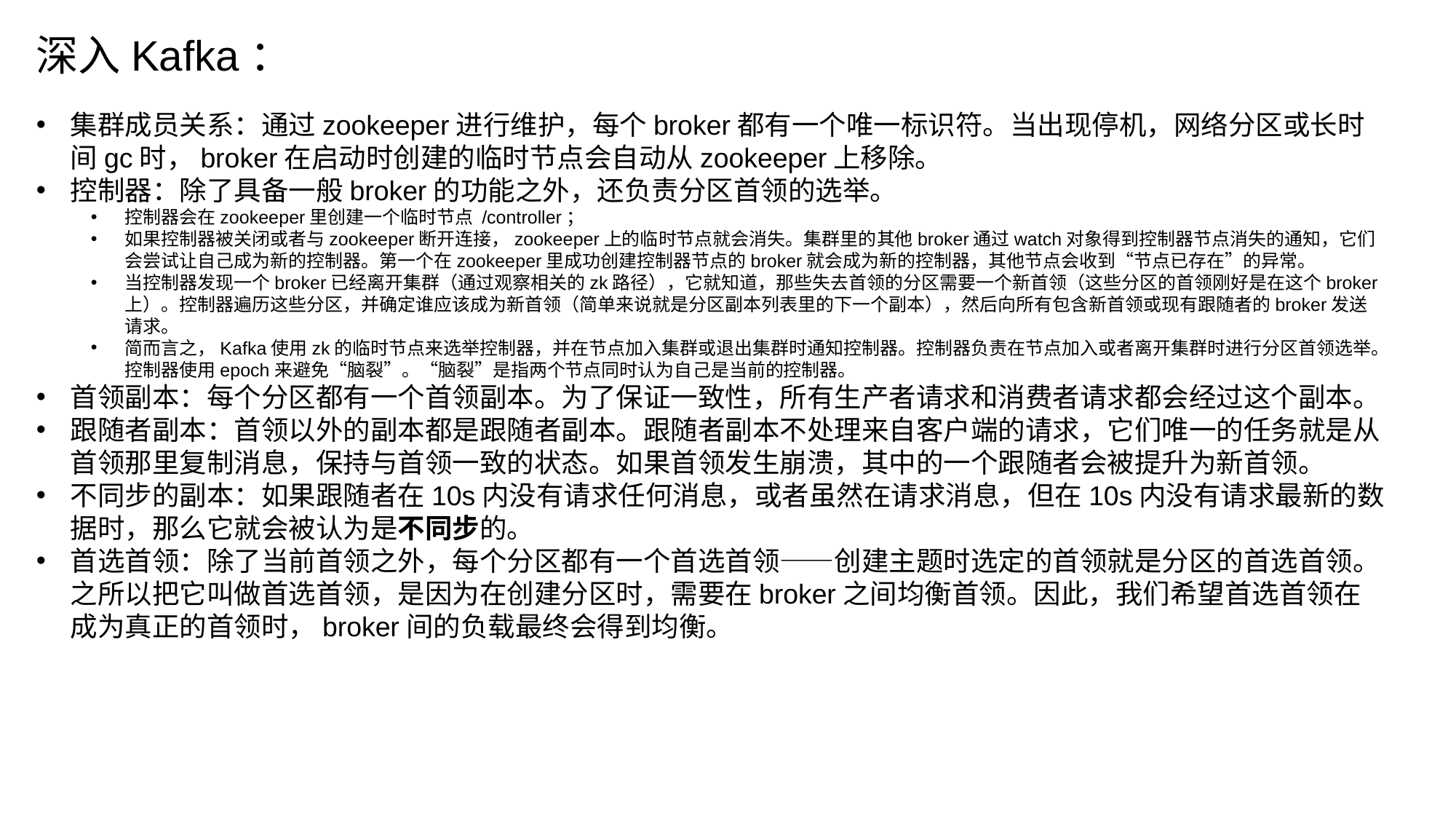

深入Kafka：
集群成员关系：通过zookeeper进行维护，每个broker都有一个唯一标识符。当出现停机，网络分区或长时间gc时，broker在启动时创建的临时节点会自动从zookeeper上移除。
控制器：除了具备一般broker的功能之外，还负责分区首领的选举。
控制器会在zookeeper里创建一个临时节点 /controller；
如果控制器被关闭或者与zookeeper断开连接，zookeeper上的临时节点就会消失。集群里的其他broker通过watch对象得到控制器节点消失的通知，它们会尝试让自己成为新的控制器。第一个在zookeeper里成功创建控制器节点的broker就会成为新的控制器，其他节点会收到“节点已存在”的异常。
当控制器发现一个broker已经离开集群（通过观察相关的zk路径），它就知道，那些失去首领的分区需要一个新首领（这些分区的首领刚好是在这个broker上）。控制器遍历这些分区，并确定谁应该成为新首领（简单来说就是分区副本列表里的下一个副本），然后向所有包含新首领或现有跟随者的broker发送请求。
简而言之，Kafka使用zk的临时节点来选举控制器，并在节点加入集群或退出集群时通知控制器。控制器负责在节点加入或者离开集群时进行分区首领选举。控制器使用epoch来避免“脑裂”。“脑裂”是指两个节点同时认为自己是当前的控制器。
首领副本：每个分区都有一个首领副本。为了保证一致性，所有生产者请求和消费者请求都会经过这个副本。
跟随者副本：首领以外的副本都是跟随者副本。跟随者副本不处理来自客户端的请求，它们唯一的任务就是从首领那里复制消息，保持与首领一致的状态。如果首领发生崩溃，其中的一个跟随者会被提升为新首领。
不同步的副本：如果跟随者在10s内没有请求任何消息，或者虽然在请求消息，但在10s内没有请求最新的数据时，那么它就会被认为是不同步的。
首选首领：除了当前首领之外，每个分区都有一个首选首领——创建主题时选定的首领就是分区的首选首领。之所以把它叫做首选首领，是因为在创建分区时，需要在broker之间均衡首领。因此，我们希望首选首领在成为真正的首领时，broker间的负载最终会得到均衡。